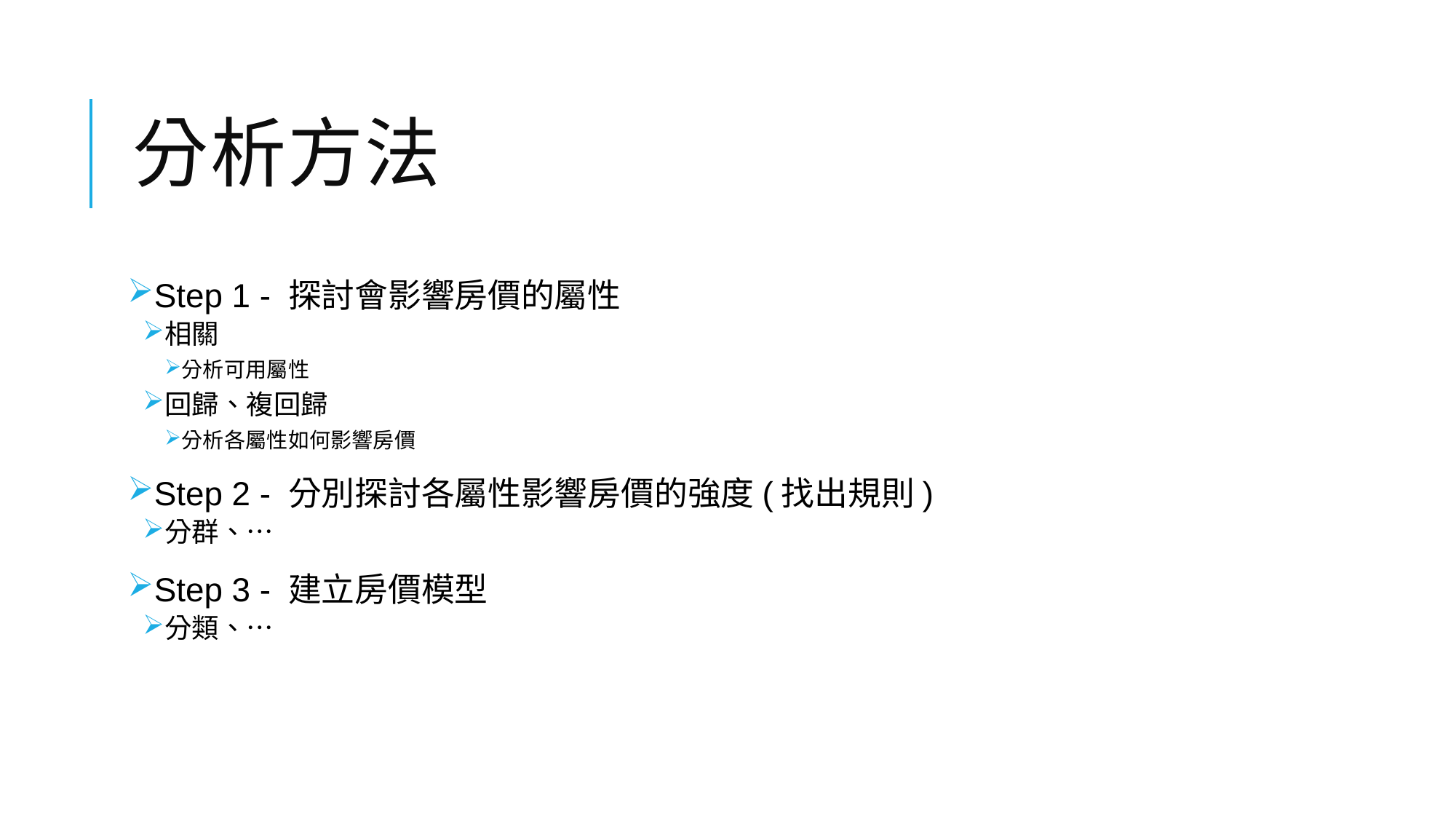

# 分析方法
Step 1 - 探討會影響房價的屬性
相關
分析可用屬性
回歸、複回歸
分析各屬性如何影響房價
Step 2 - 分別探討各屬性影響房價的強度(找出規則)
分群、…
Step 3 - 建立房價模型
分類、…